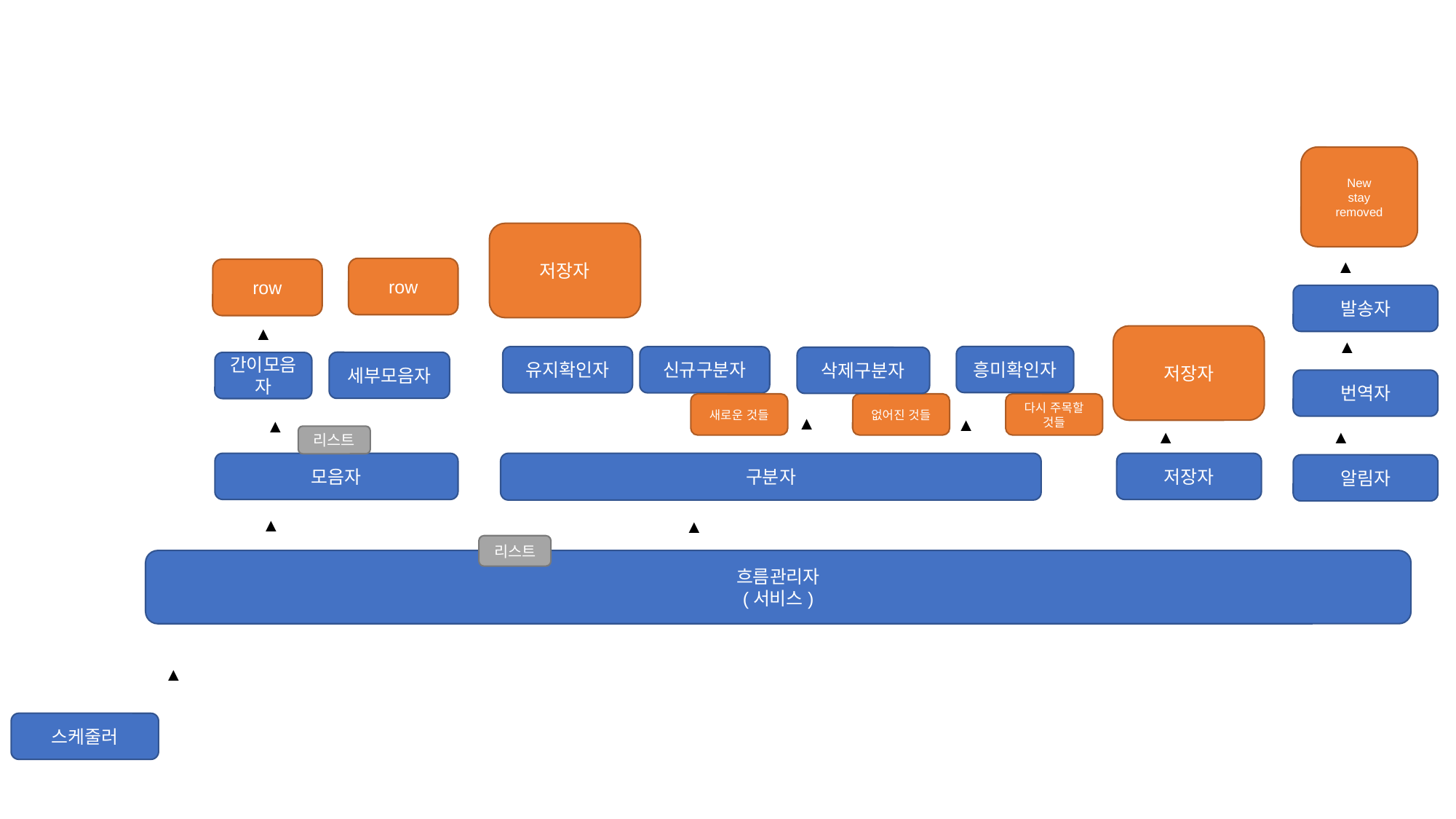

New
stay
removed
저장자
▲
row
row
발송자
▲
저장자
▲
흥미확인자
유지확인자
신규구분자
삭제구분자
세부모음자
간이모음자
번역자
새로운 것들
없어진 것들
다시 주목할 것들
▲
▲
▲
▲
▲
리스트
모음자
구분자
저장자
알림자
▲

▲
리스트
흐름관리자
(서비스)
▲
스케줄러